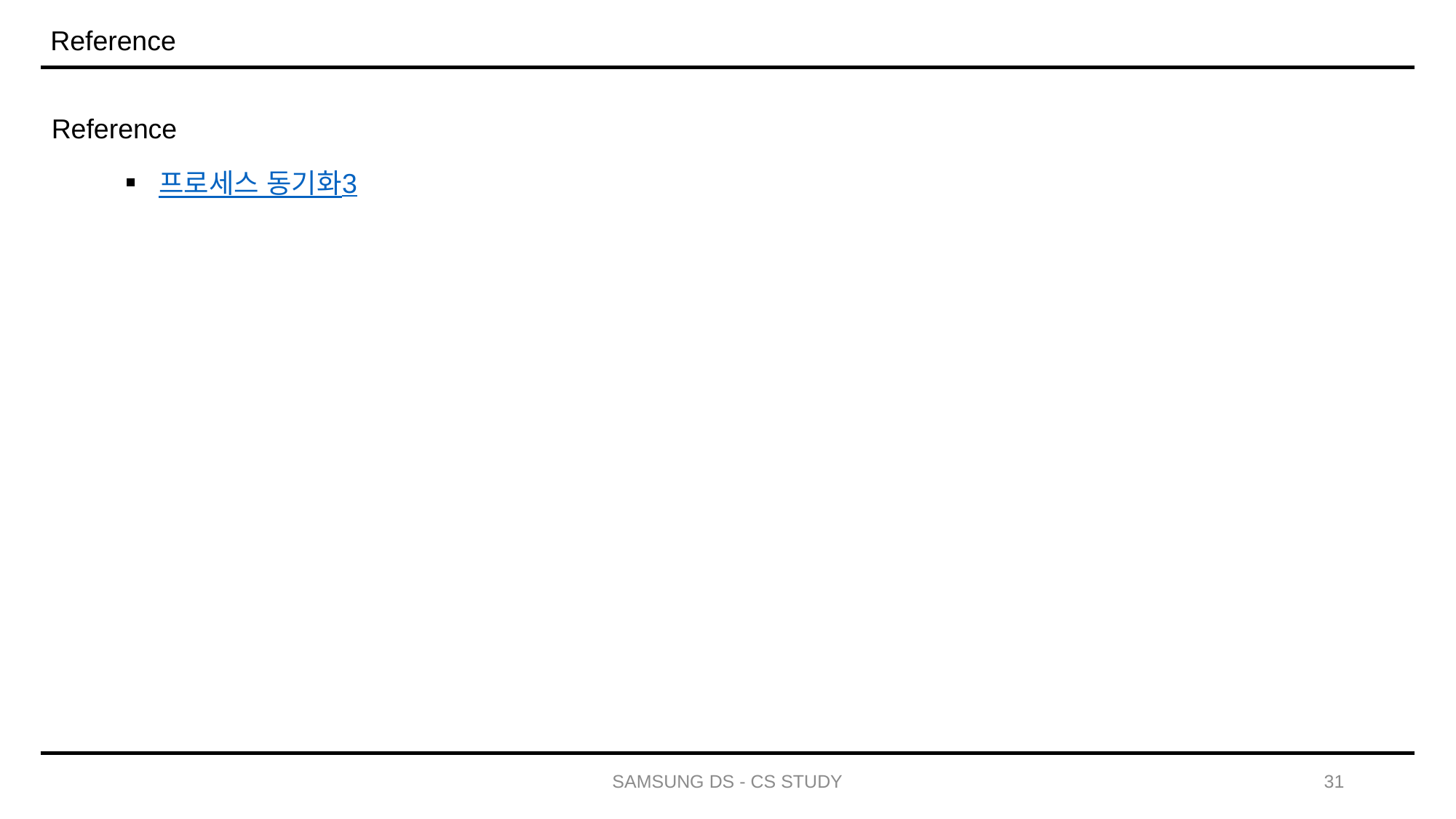

Reference
Reference
프로세스 동기화3
SAMSUNG DS - CS STUDY
31